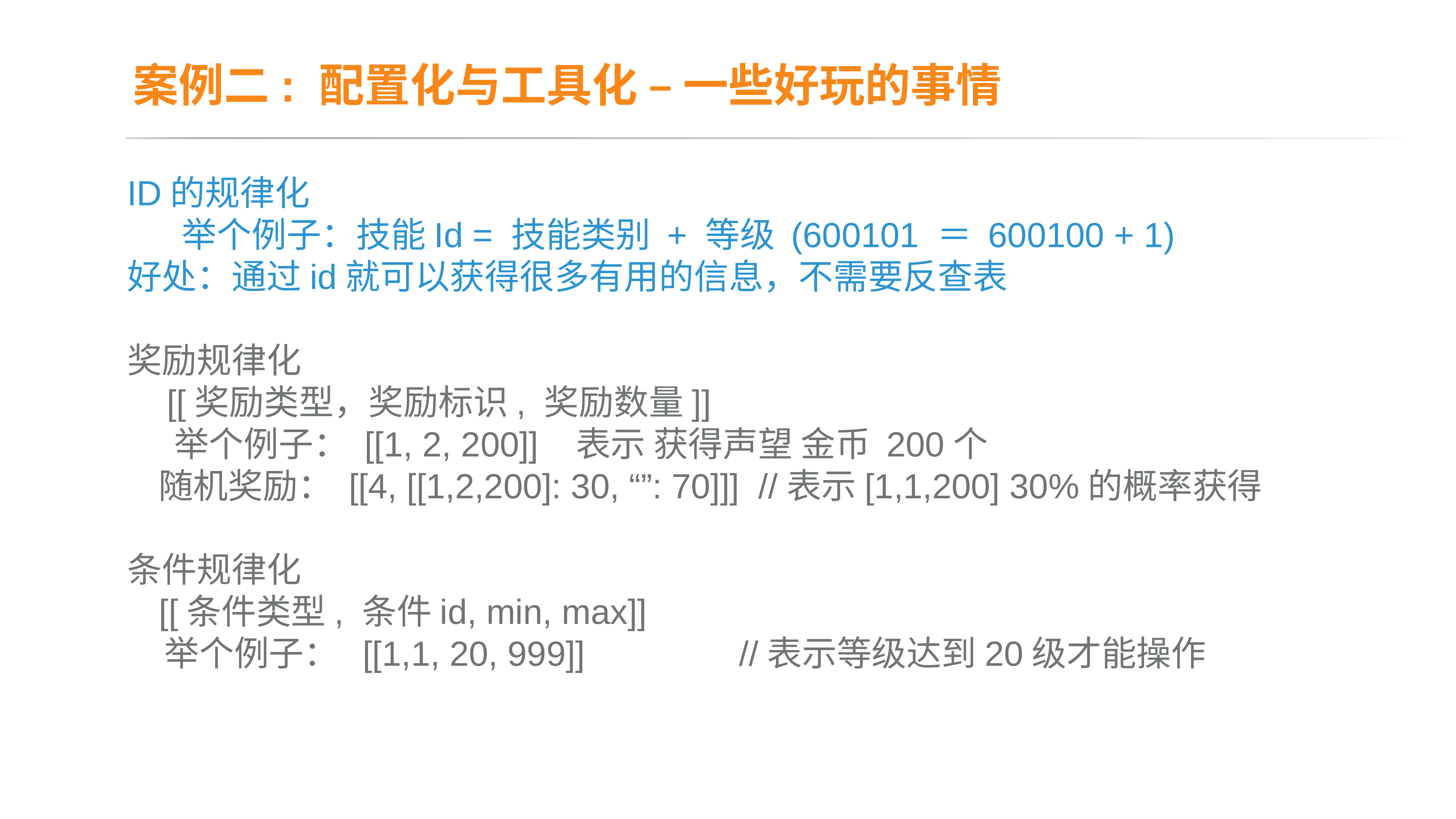

# 案例二: 配置化与工具化 – 一些好玩的事情

ID的规律化
       举个例子：技能Id = 技能类别 + 等级 (600101 ＝ 600100 + 1)
好处：通过id就可以获得很多有用的信息，不需要反查表
奖励规律化
    [[奖励类型，奖励标识, 奖励数量]]
    举个例子： [[1, 2, 200]]   表示 获得声望 金币 200个
    随机奖励： [[4, [[1,2,200]: 30, “”: 70]]]  //表示[1,1,200] 30%的概率获得
条件规律化
   [[条件类型, 条件id, min, max]]
   举个例子：  [[1,1, 20, 999]]                //表示等级达到20级才能操作